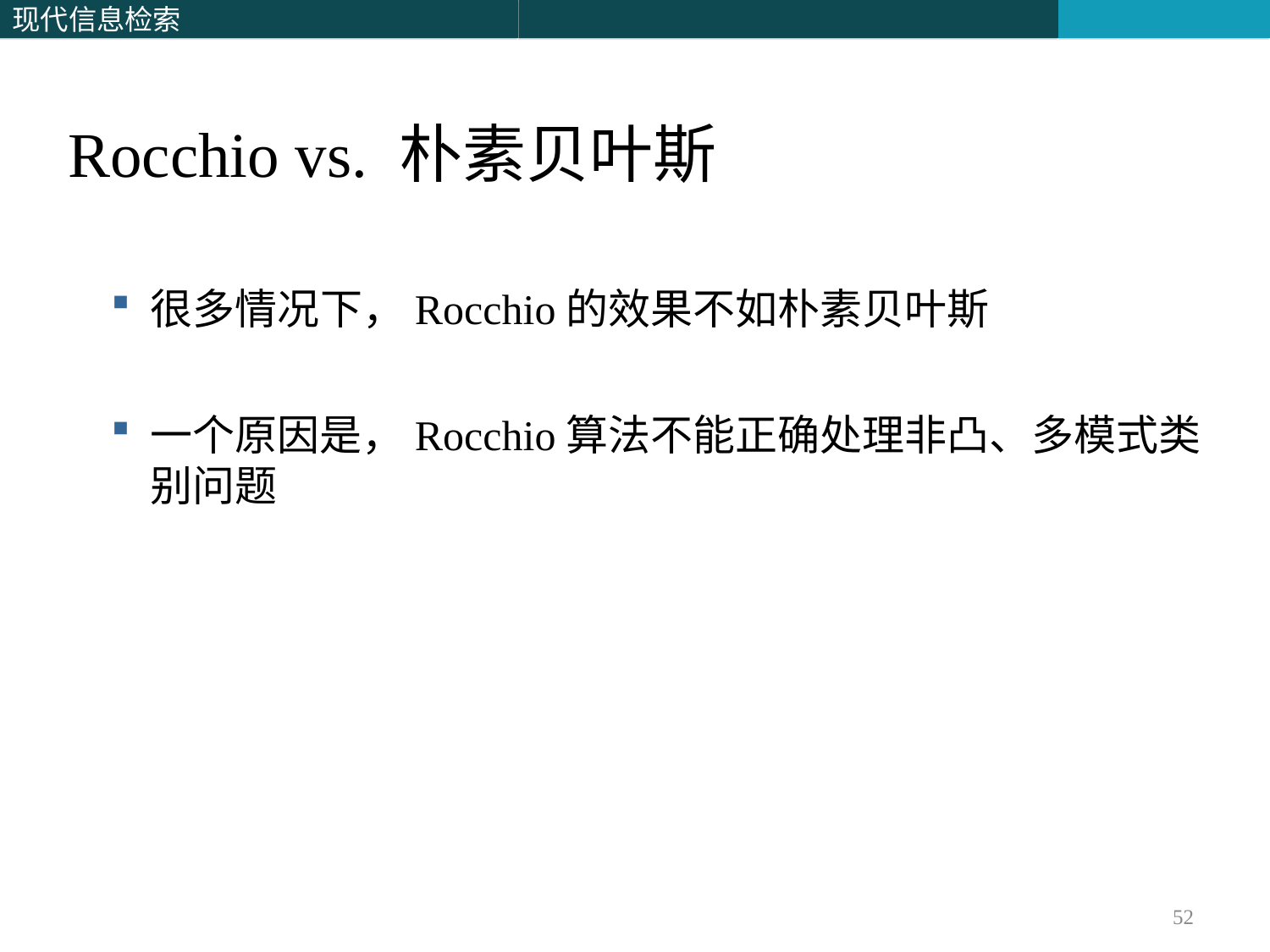

Rocchio vs. 朴素贝叶斯
很多情况下，Rocchio的效果不如朴素贝叶斯

一个原因是，Rocchio算法不能正确处理非凸、多模式类别问题
52